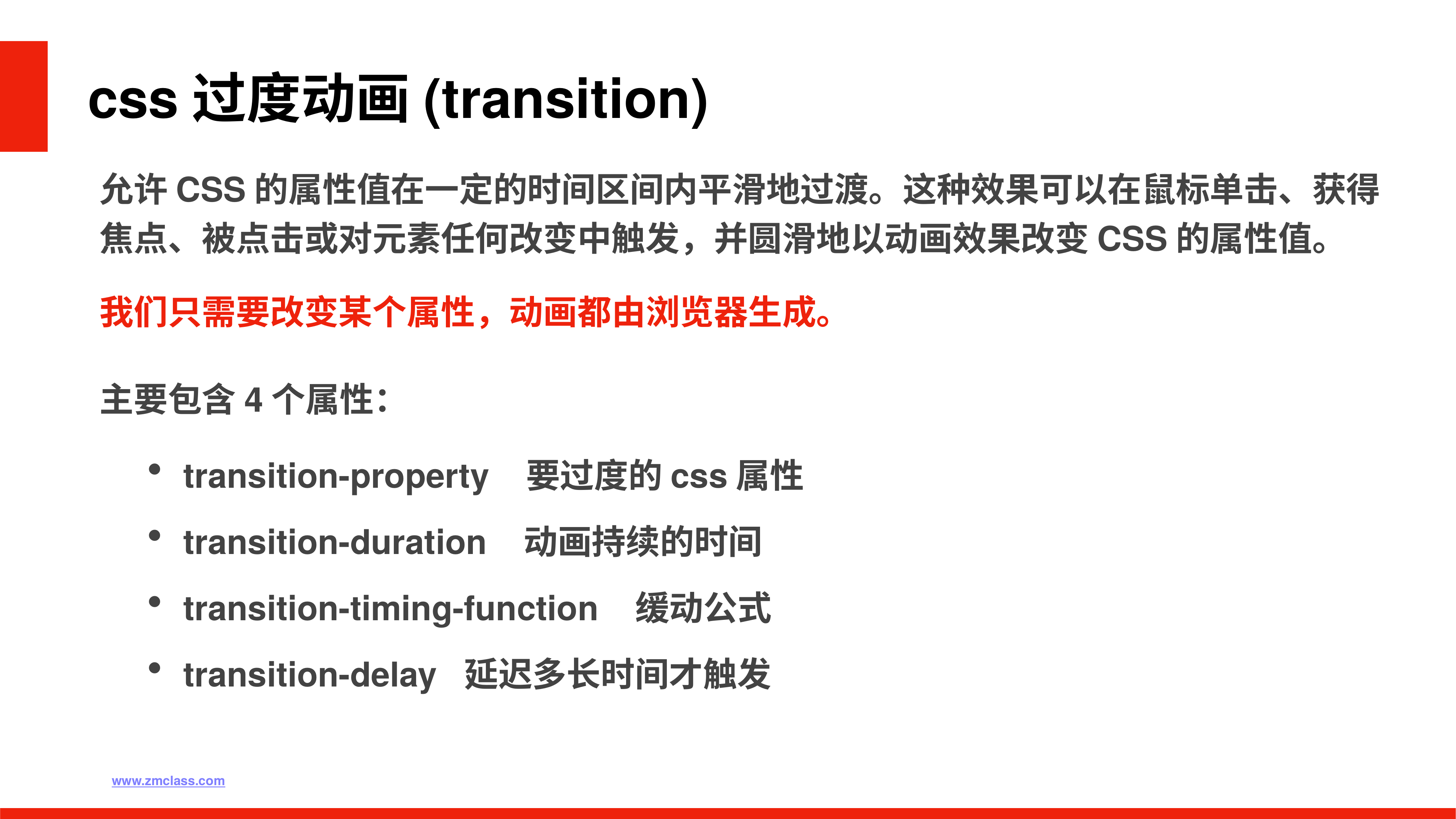

css过度动画(transition)
允许CSS的属性值在一定的时间区间内平滑地过渡。这种效果可以在鼠标单击、获得焦点、被点击或对元素任何改变中触发，并圆滑地以动画效果改变CSS的属性值。
我们只需要改变某个属性，动画都由浏览器生成。
主要包含4个属性：
transition-property   要过度的css属性
transition-duration   动画持续的时间
transition-timing-function   缓动公式
transition-delay  延迟多长时间才触发
追梦课堂   临汾首家专业的web前端培训机构                                                          www.zmclass.com
15